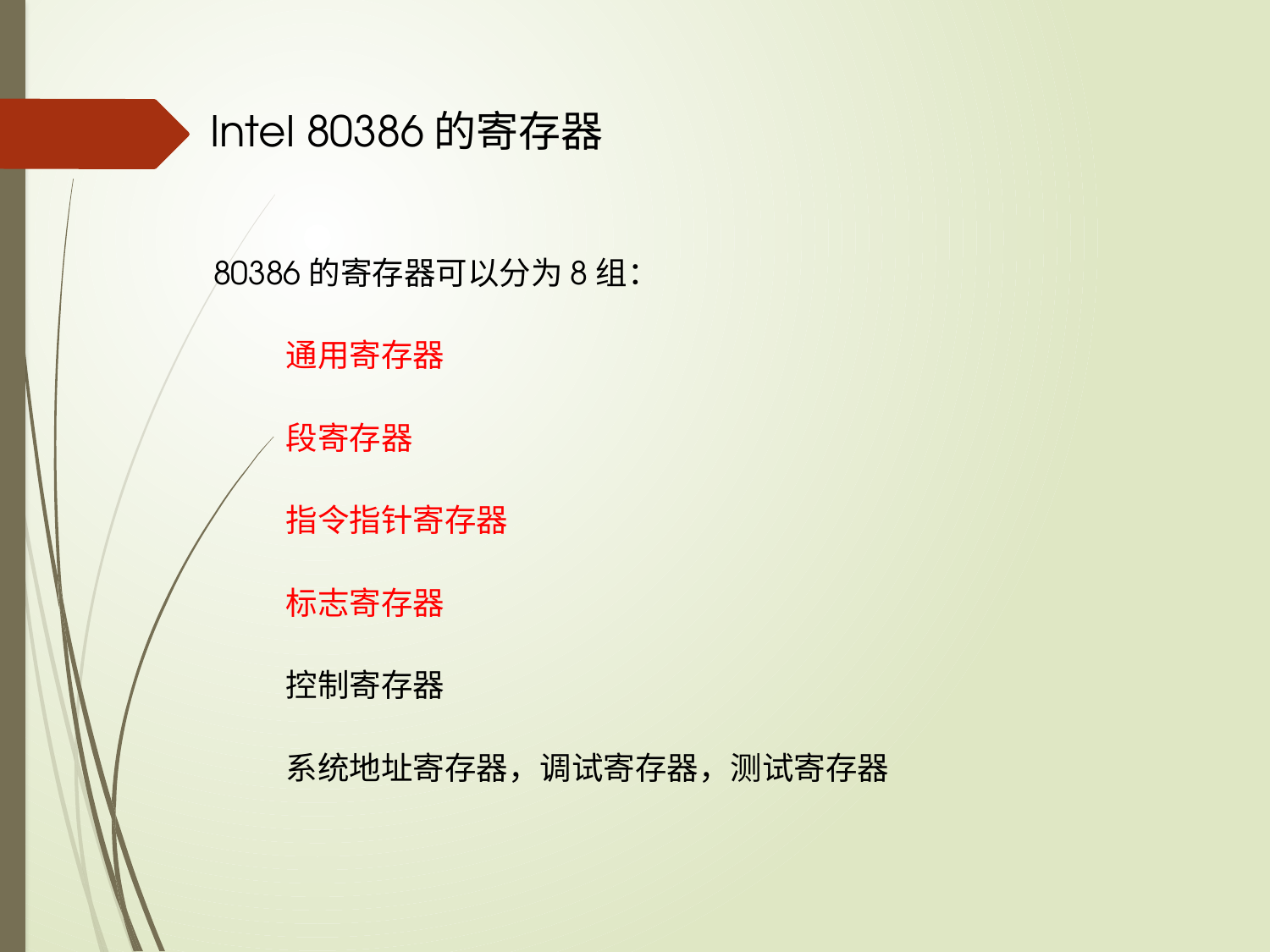

Intel 80386的寄存器
80386的寄存器可以分为8组：
         通用寄存器
         段寄存器
         指令指针寄存器
         标志寄存器
         控制寄存器
         系统地址寄存器，调试寄存器，测试寄存器